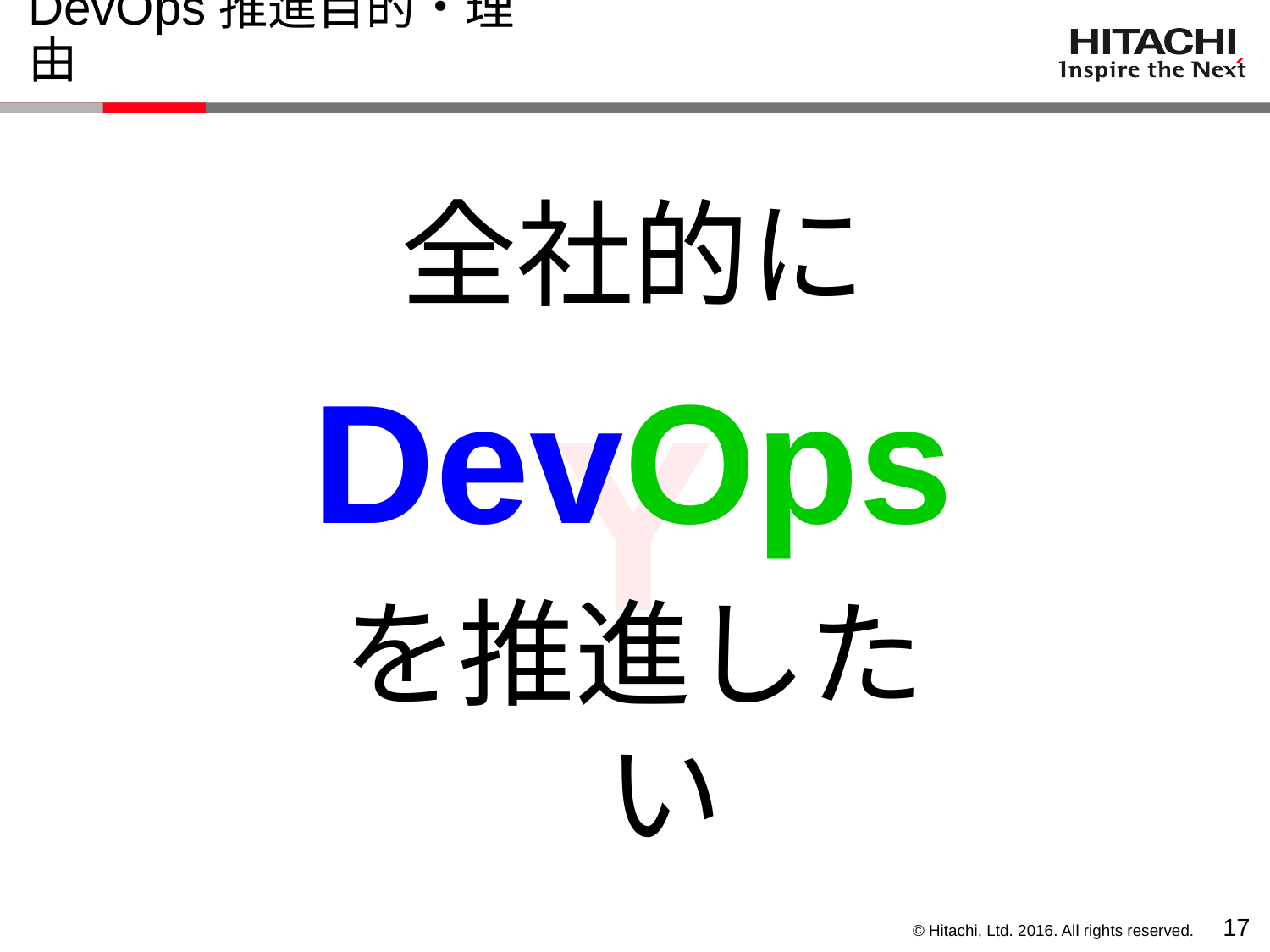

# DevOps推進目的・理由
全社的に
DevOps
を推進したい
Y
17